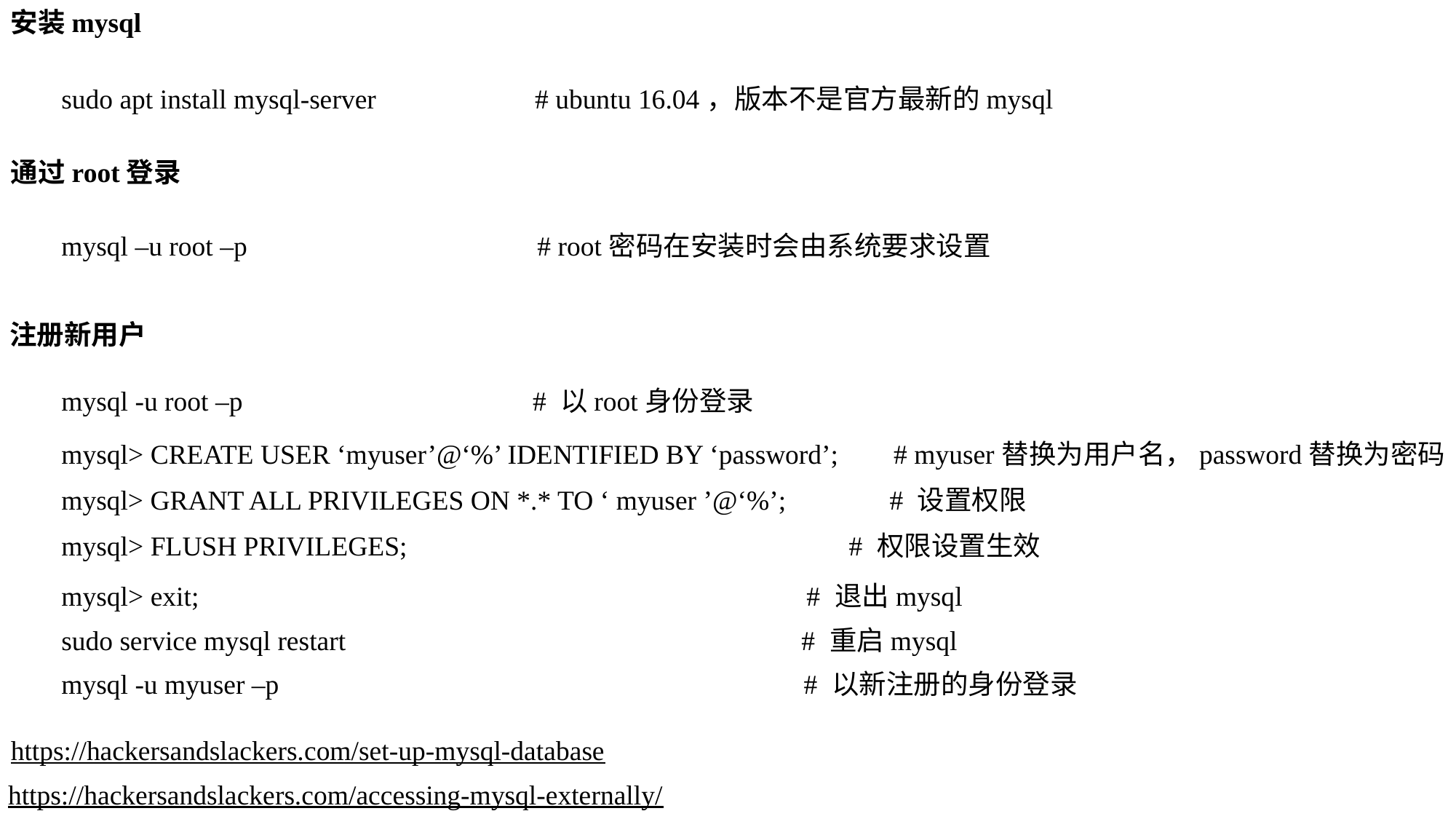

安装mysql
sudo apt install mysql-server                       # ubuntu 16.04，版本不是官方最新的mysql
通过root登录
mysql –u root –p                                          # root密码在安装时会由系统要求设置
注册新用户
mysql -u root –p                                          # 以root身份登录
mysql> CREATE USER ‘myuser’@‘%’ IDENTIFIED BY ‘password’;        # myuser替换为用户名，password替换为密码
mysql> GRANT ALL PRIVILEGES ON *.* TO ‘ myuser ’@‘%’;               # 设置权限
mysql> FLUSH PRIVILEGES;                                                                # 权限设置生效
mysql> exit;                                                                                        # 退出mysql
sudo service mysql restart                                                                  # 重启mysql
mysql -u myuser –p                                                                            # 以新注册的身份登录
https://hackersandslackers.com/set-up-mysql-database
https://hackersandslackers.com/accessing-mysql-externally/